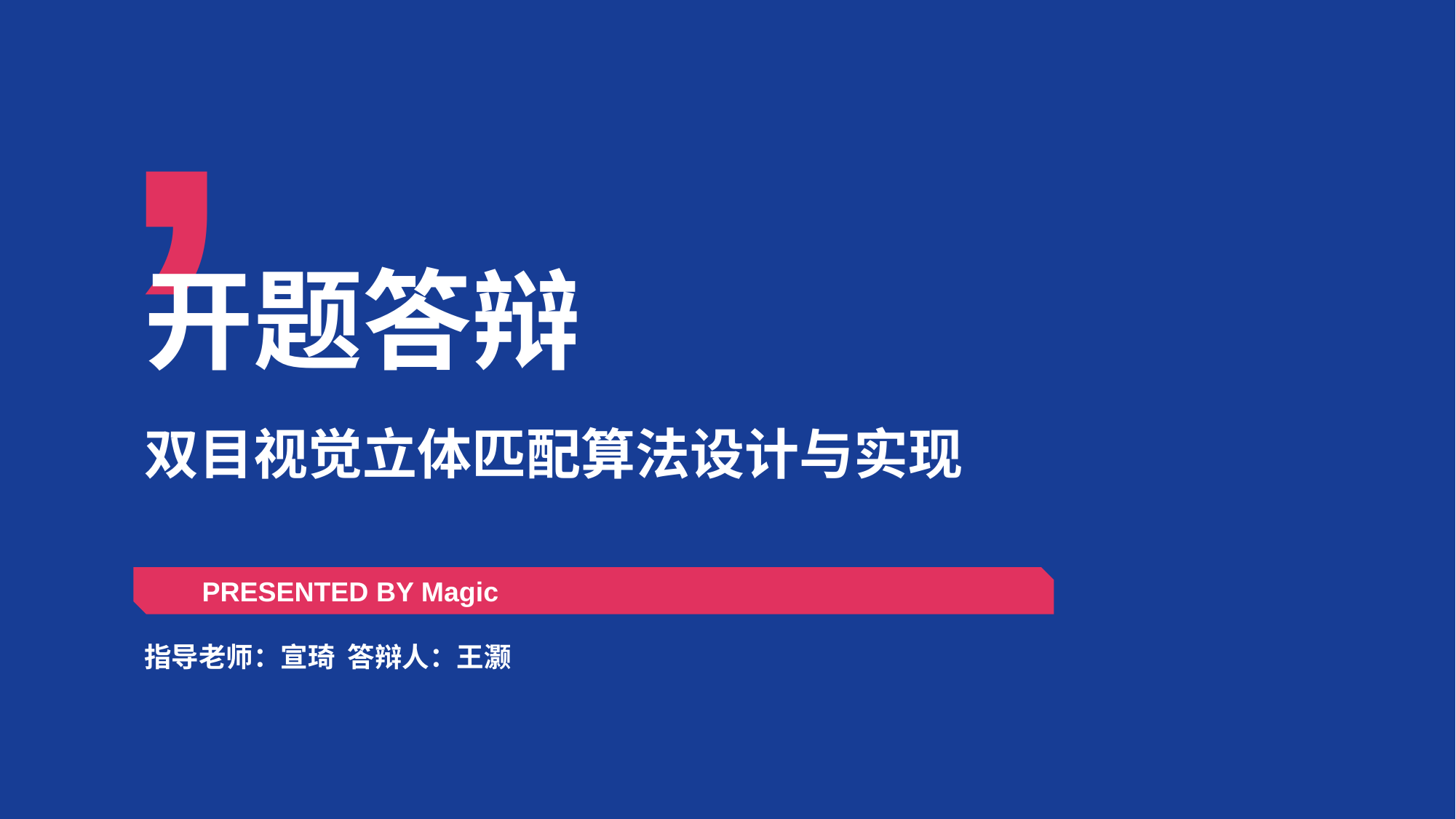

开题答辩

双目视觉立体匹配算法设计与实现
PRESENTED BY Magic
指导老师：宣琦  答辩人：王灏